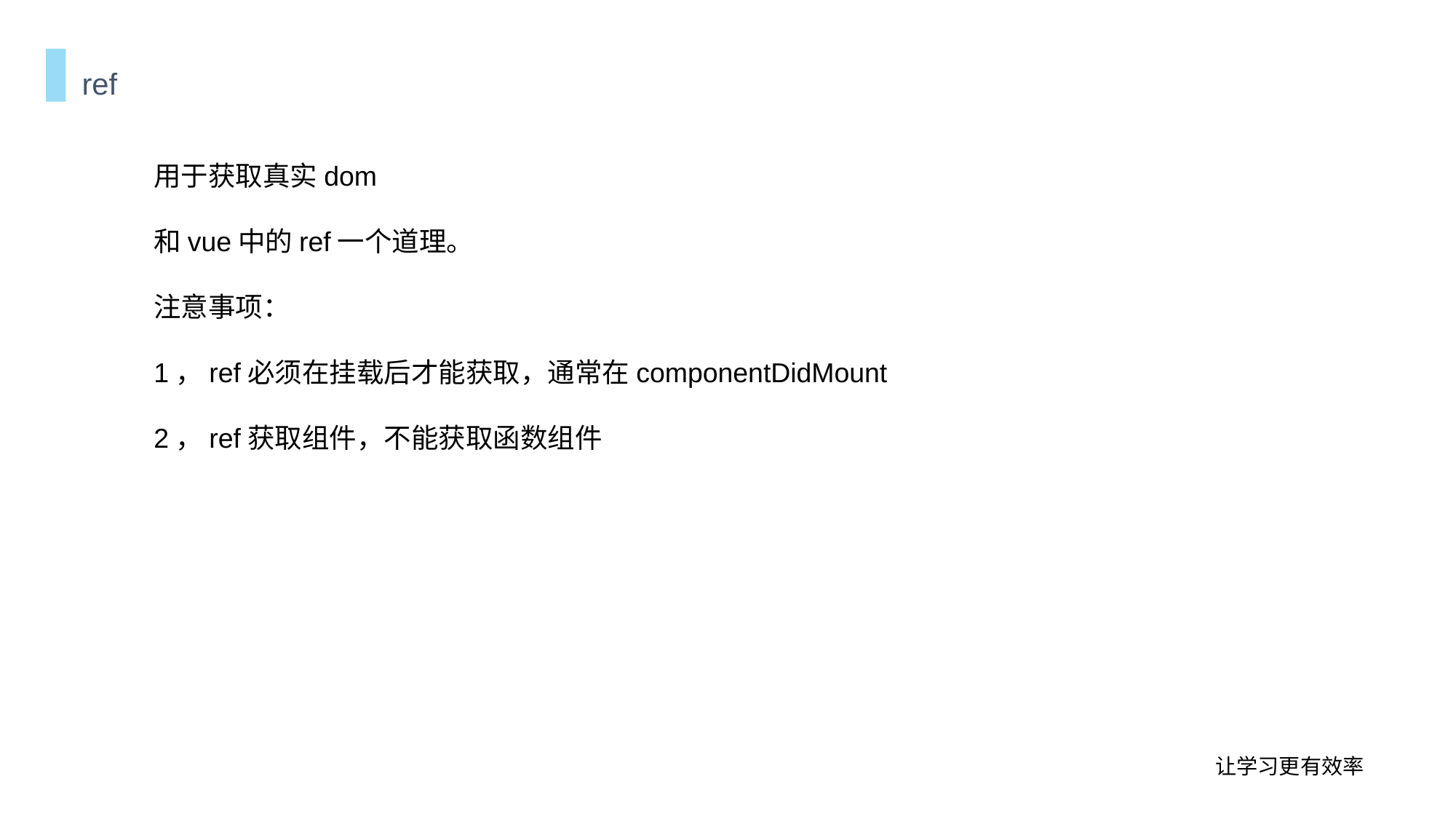

ref

用于获取真实dom

和vue中的ref一个道理。

注意事项：

1，ref必须在挂载后才能获取，通常在componentDidMount

2，ref获取组件，不能获取函数组件